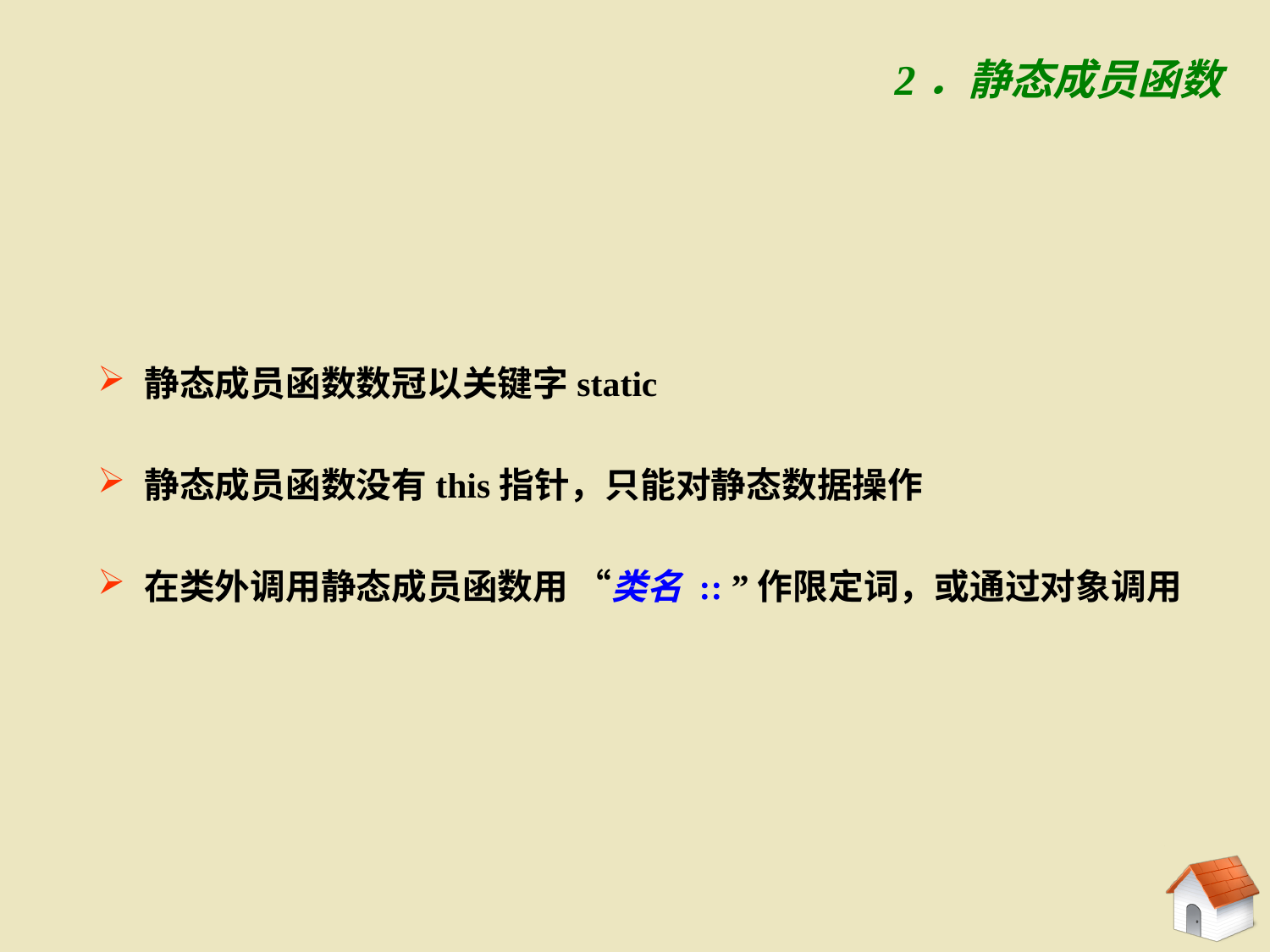

# 6.3.2  静态成员
2．静态成员函数
 静态成员函数数冠以关键字static
 静态成员函数没有this指针，只能对静态数据操作
 在类外调用静态成员函数用 “类名 :: ”作限定词，或通过对象调用